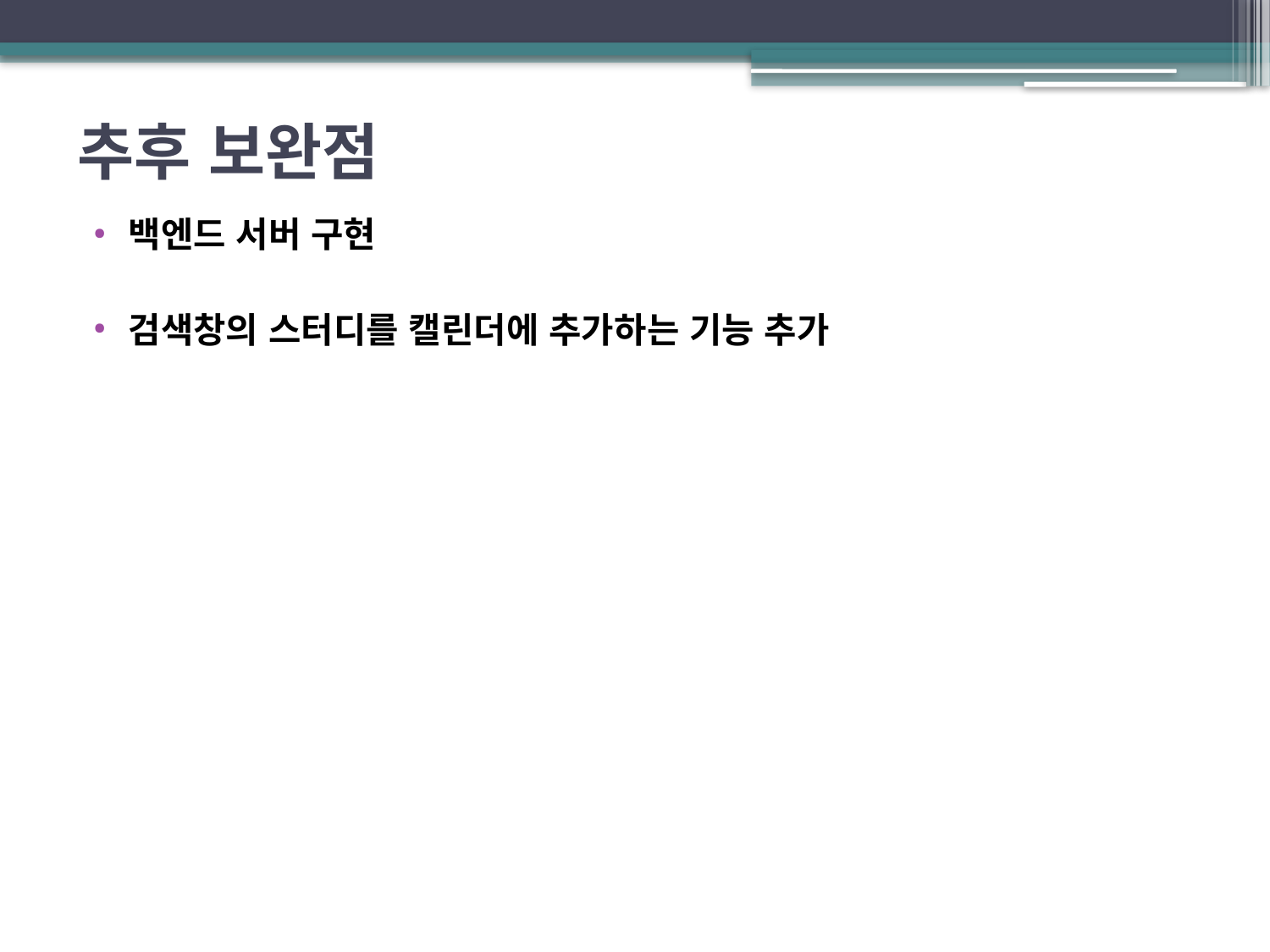

추후 보완점
백엔드 서버 구현

검색창의 스터디를 캘린더에 추가하는 기능 추가